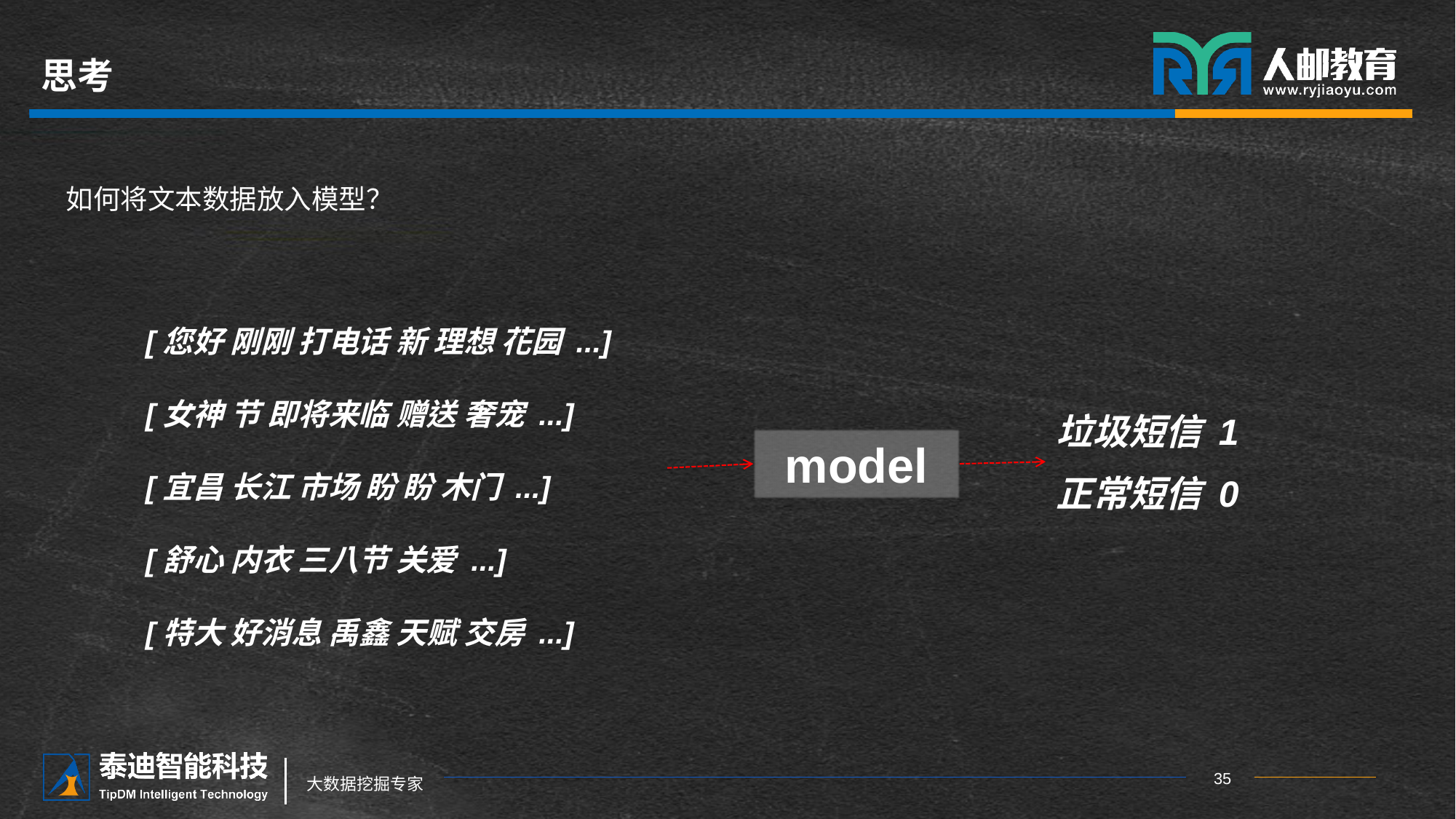

# 思考
如何将文本数据放入模型？
[您好 刚刚 打电话 新 理想 花园 ...]
[女神 节 即将来临 赠送 奢宠 ...]
[宜昌 长江 市场 盼 盼 木门 ...]
[舒心 内衣 三八节 关爱 ...]
[特大 好消息 禹鑫 天赋 交房 ...]
垃圾短信 1
正常短信 0
model